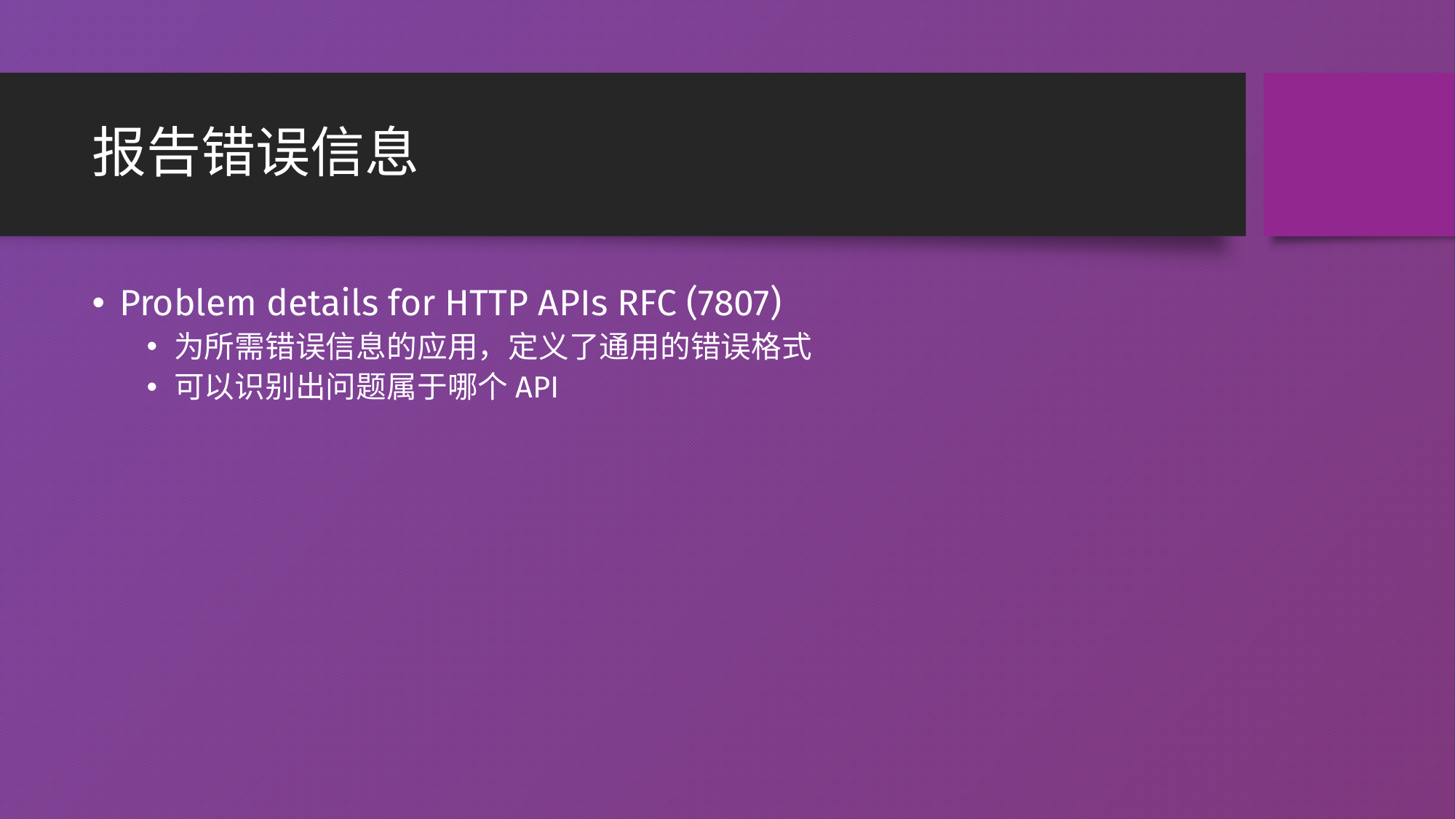

# 报告错误信息
Problem details for HTTP APIs RFC (7807)
为所需错误信息的应用，定义了通用的错误格式
可以识别出问题属于哪个API